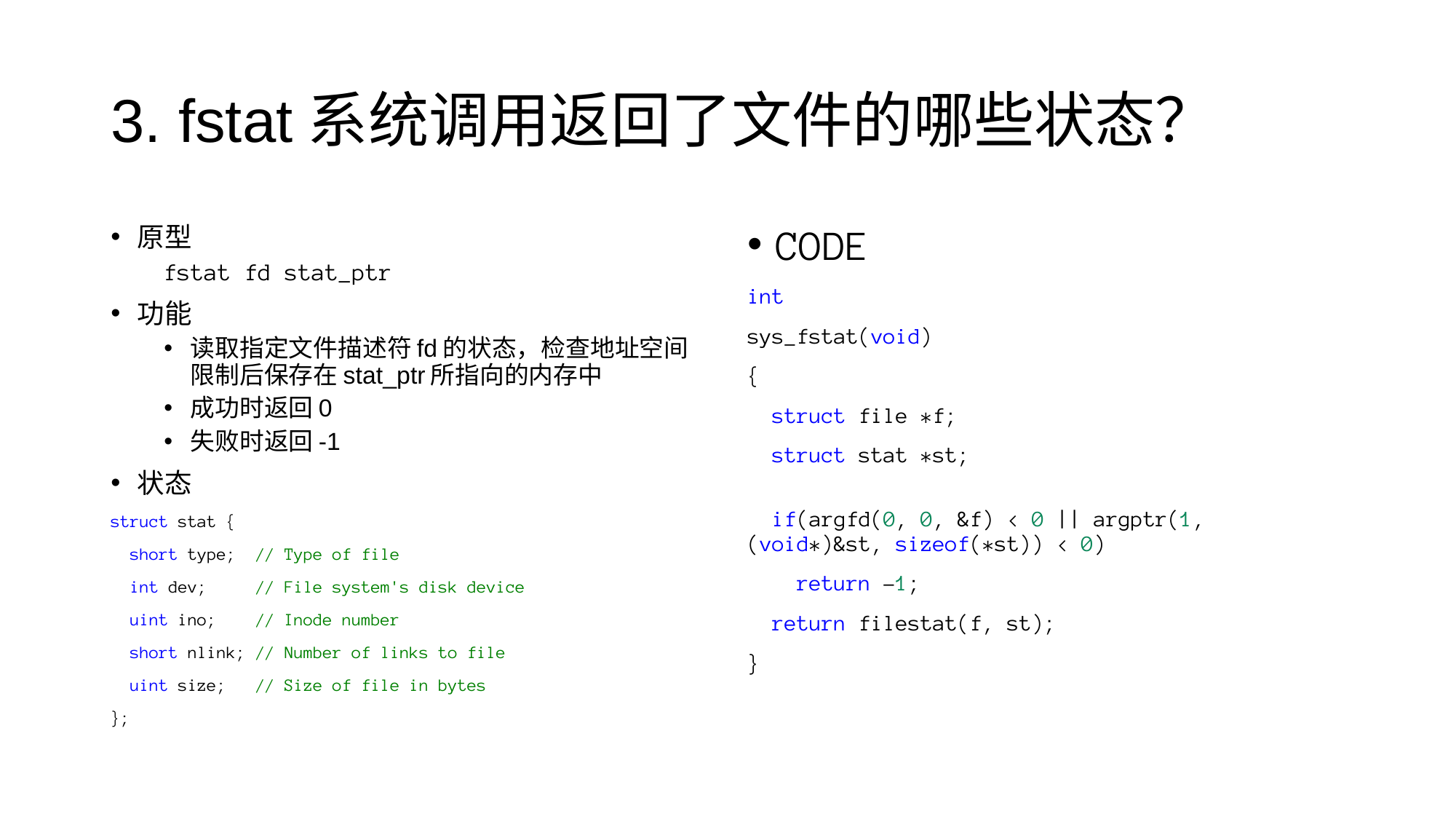

# 3. fstat系统调用返回了文件的哪些状态？
原型
fstat fd stat_ptr
功能
读取指定文件描述符fd的状态，检查地址空间限制后保存在stat_ptr所指向的内存中
成功时返回0
失败时返回-1
状态
struct stat {
  short type;  // Type of file
  int dev;     // File system's disk device
  uint ino;    // Inode number
  short nlink; // Number of links to file
  uint size;   // Size of file in bytes
};

CODE
int
sys_fstat(void)
{
  struct file *f;
  struct stat *st;
  if(argfd(0, 0, &f) < 0 || argptr(1, (void*)&st, sizeof(*st)) < 0)
    return -1;
  return filestat(f, st);
}